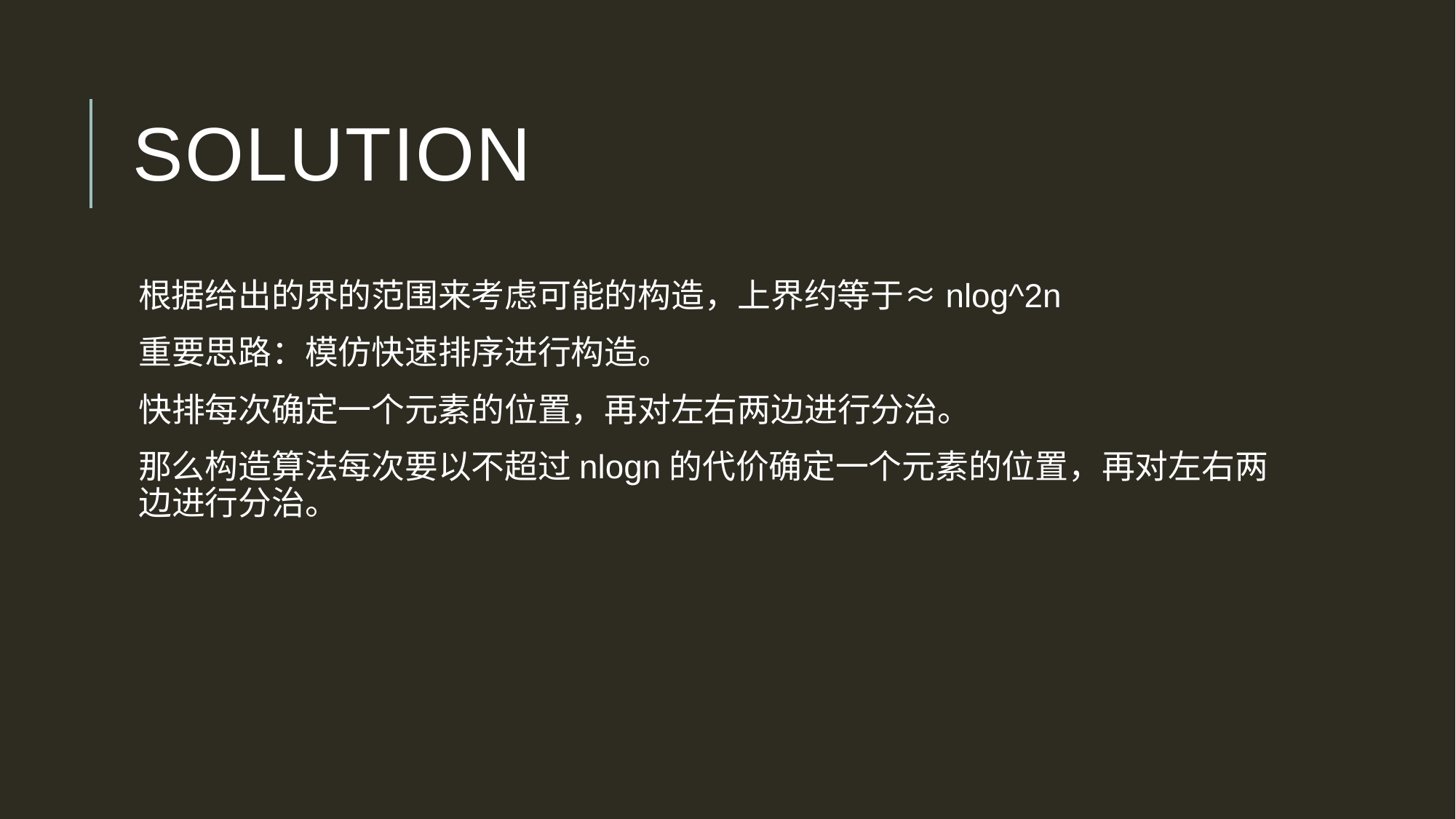

# Solution
根据给出的界的范围来考虑可能的构造，上界约等于≈nlog^2n
重要思路：模仿快速排序进行构造。
快排每次确定一个元素的位置，再对左右两边进行分治。
那么构造算法每次要以不超过nlogn的代价确定一个元素的位置，再对左右两边进行分治。